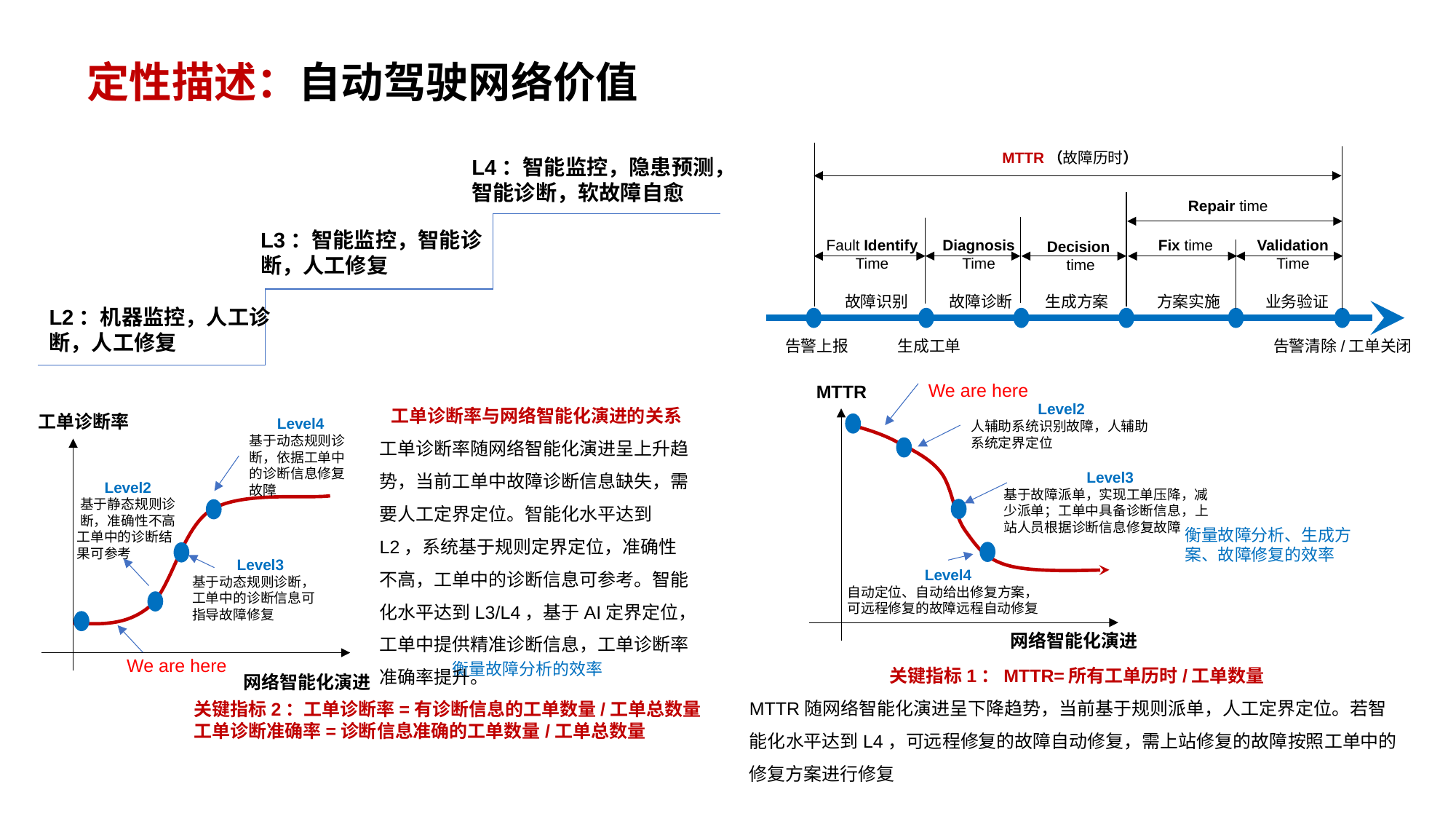

定性描述：自动驾驶网络价值
MTTR（故障历时）
Repair time
Fault Identify
Time
Diagnosis
Time
Fix time
Validation
Time
Decision
 time
故障识别
故障诊断
生成方案
方案实施
业务验证

告警上报
生成工单
告警清除/工单关闭
L4：智能监控，隐患预测，智能诊断，软故障自愈
L3：智能监控，智能诊断，人工修复
L2：机器监控，人工诊断，人工修复
We are here
MTTR
工单诊断率与网络智能化演进的关系
工单诊断率随网络智能化演进呈上升趋势，当前工单中故障诊断信息缺失，需要人工定界定位。智能化水平达到L2，系统基于规则定界定位，准确性不高，工单中的诊断信息可参考。智能化水平达到L3/L4，基于AI定界定位，工单中提供精准诊断信息，工单诊断率准确率提升。
Level4
基于动态规则诊断，依据工单中的诊断信息修复故障
工单诊断率
Level2
基于静态规则诊断，准确性不高
工单中的诊断结果可参考

Level3
基于动态规则诊断，工单中的诊断信息可指导故障修复

We are here
衡量故障分析的效率
网络智能化演进
关键指标2：工单诊断率=有诊断信息的工单数量/工单总数量
工单诊断准确率=诊断信息准确的工单数量/工单总数量
Level2
人辅助系统识别故障，人辅助系统定界定位

Level3
基于故障派单，实现工单压降，减少派单；工单中具备诊断信息，上站人员根据诊断信息修复故障

衡量故障分析、生成方案、故障修复的效率

Level4
自动定位、自动给出修复方案，可远程修复的故障远程自动修复
网络智能化演进
关键指标1：MTTR=所有工单历时/工单数量
MTTR随网络智能化演进呈下降趋势，当前基于规则派单，人工定界定位。若智能化水平达到L4，可远程修复的故障自动修复，需上站修复的故障按照工单中的修复方案进行修复